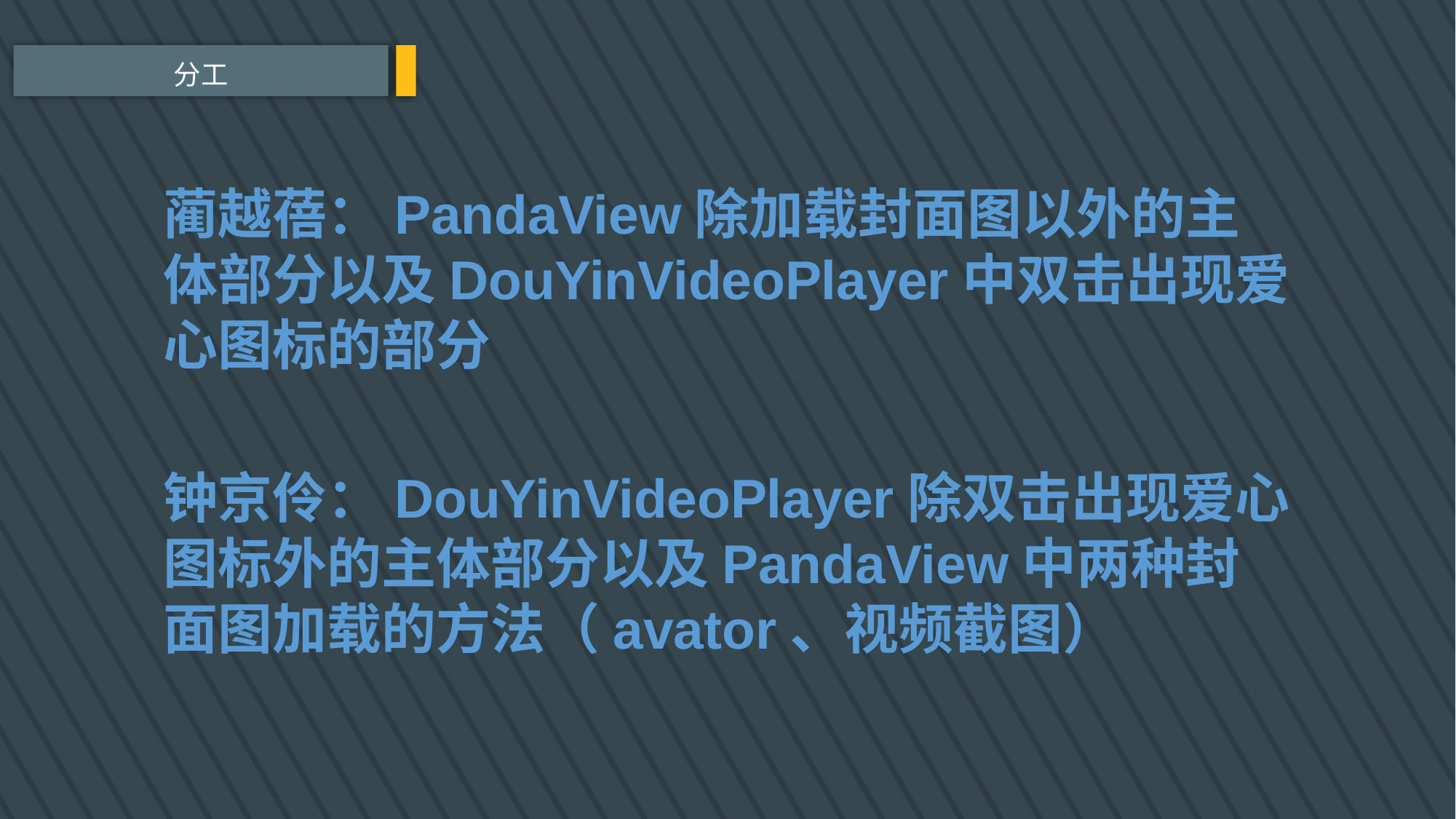

分工
蔺越蓓：PandaView除加载封面图以外的主体部分以及DouYinVideoPlayer中双击出现爱心图标的部分

钟京伶：DouYinVideoPlayer除双击出现爱心图标外的主体部分以及PandaView中两种封面图加载的方法（avator、视频截图）